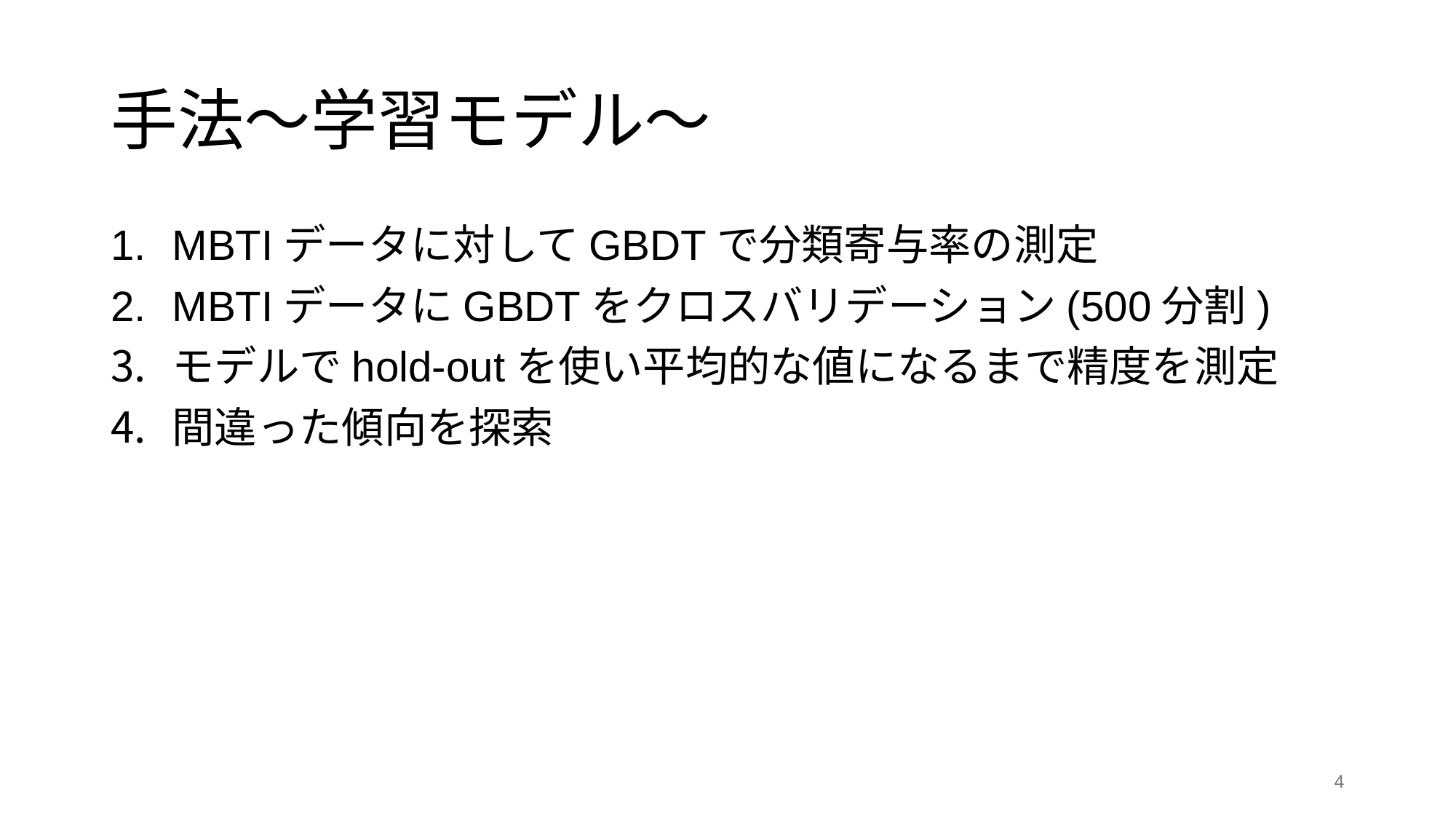

# 手法～学習モデル～
MBTIデータに対してGBDTで分類寄与率の測定
MBTIデータにGBDTをクロスバリデーション(500分割)
モデルでhold-outを使い平均的な値になるまで精度を測定
間違った傾向を探索
4